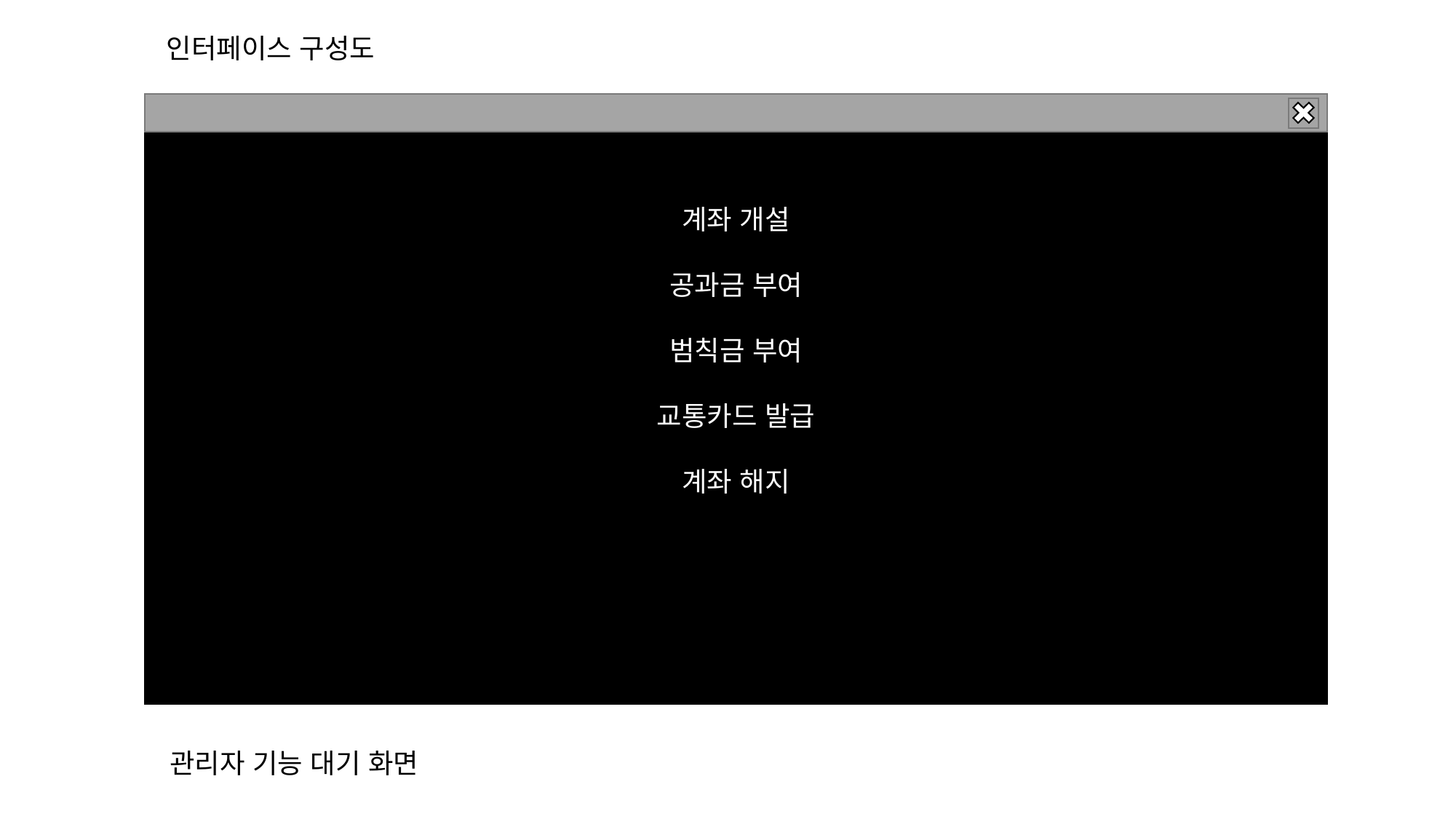

인터페이스 구성도

계좌 개설

공과금 부여

범칙금 부여

교통카드 발급

계좌 해지

관리자 기능 대기 화면